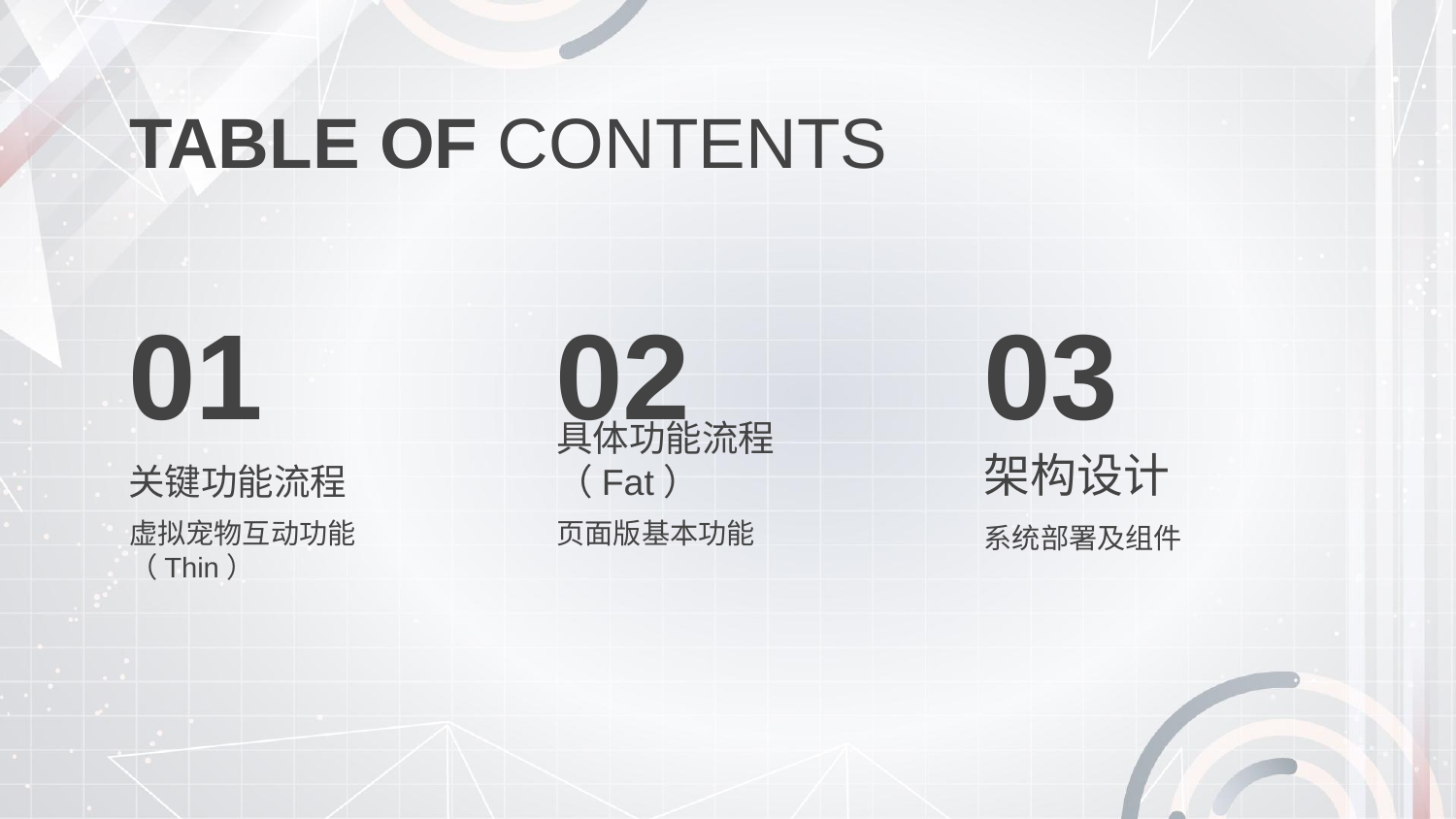

TABLE OF CONTENTS
03
# 01
02
关键功能流程
具体功能流程（Fat）
架构设计
虚拟宠物互动功能（Thin）
页面版基本功能
系统部署及组件